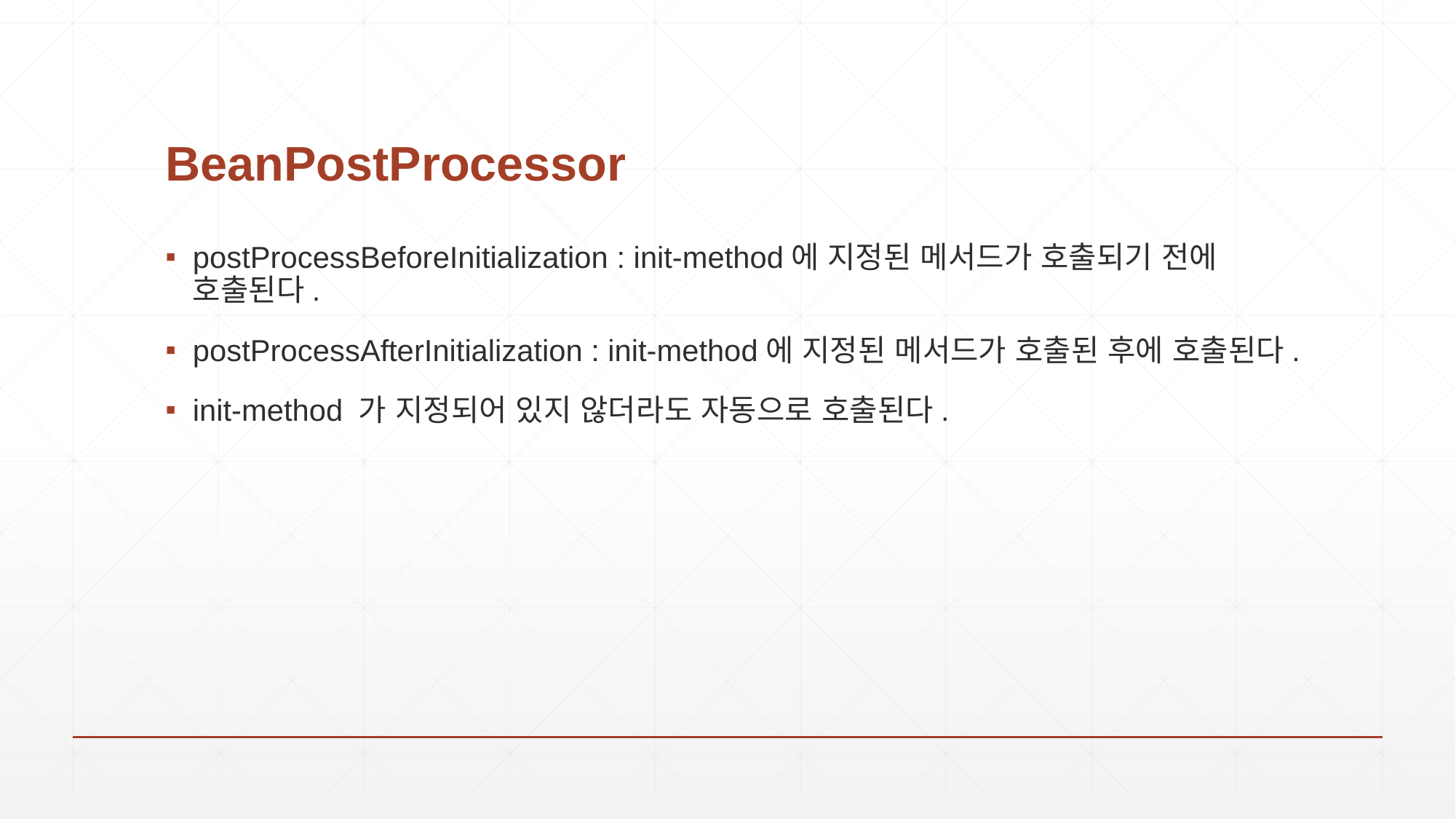

# BeanPostProcessor
postProcessBeforeInitialization : init-method에 지정된 메서드가 호출되기 전에 호출된다.
postProcessAfterInitialization : init-method에 지정된 메서드가 호출된 후에 호출된다.
init-method 가 지정되어 있지 않더라도 자동으로 호출된다.